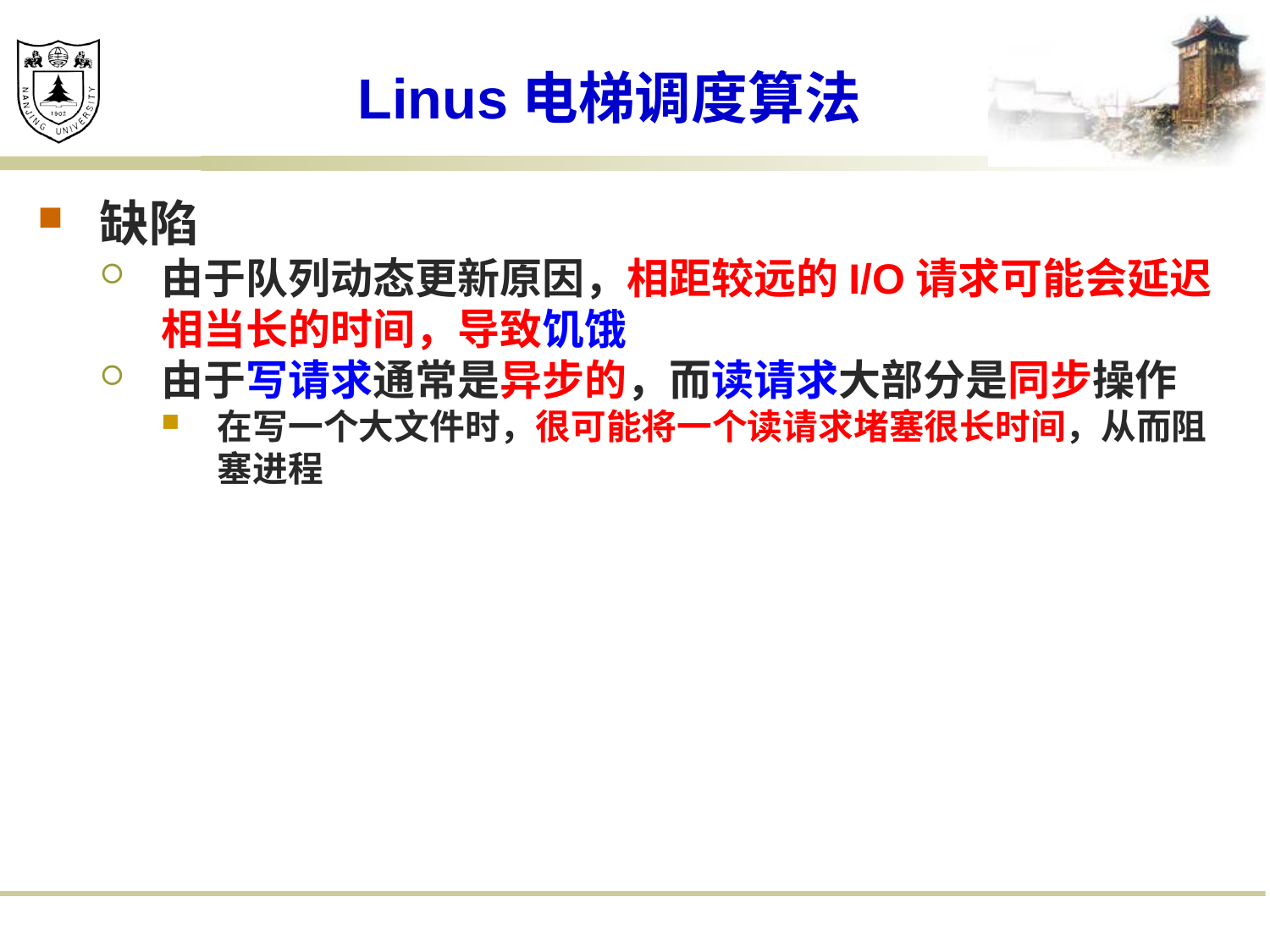

# Linus电梯调度算法
缺陷
由于队列动态更新原因，相距较远的I/O请求可能会延迟相当长的时间，导致饥饿
由于写请求通常是异步的，而读请求大部分是同步操作
在写一个大文件时，很可能将一个读请求堵塞很长时间，从而阻塞进程
76